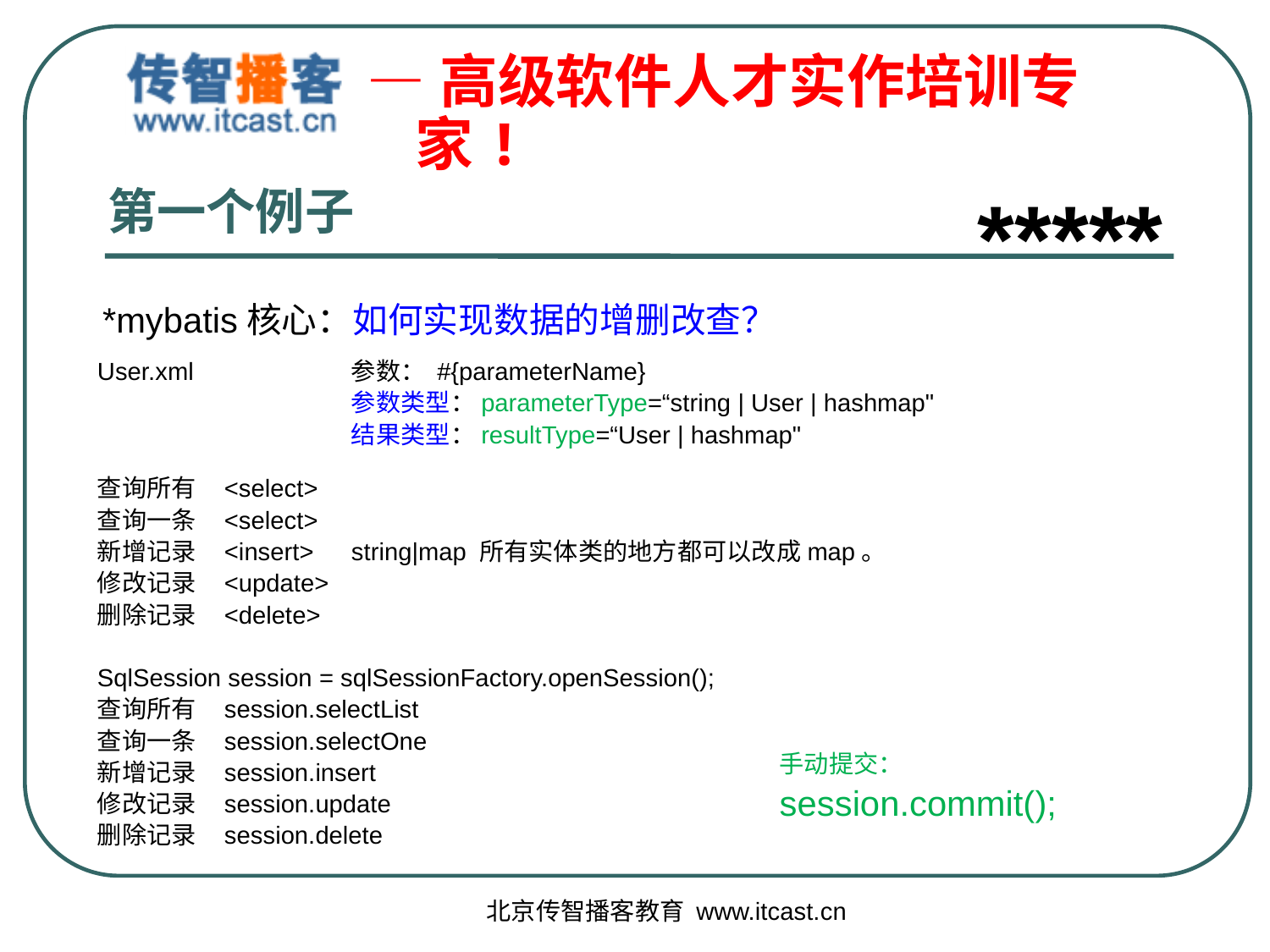

# 第一个例子
*****
*mybatis核心：如何实现数据的增删改查？
User.xml	   	参数： #{parameterName}
		参数类型：parameterType=“string | User | hashmap"
		结果类型：resultType=“User | hashmap"

查询所有	<select>
查询一条	<select>
新增记录	<insert>	string|map 所有实体类的地方都可以改成map。
修改记录	<update>
删除记录	<delete>

SqlSession session = sqlSessionFactory.openSession();
查询所有	session.selectList
查询一条	session.selectOne
新增记录	session.insert
修改记录	session.update
删除记录	session.delete

手动提交：
session.commit();
北京传智播客教育 www.itcast.cn